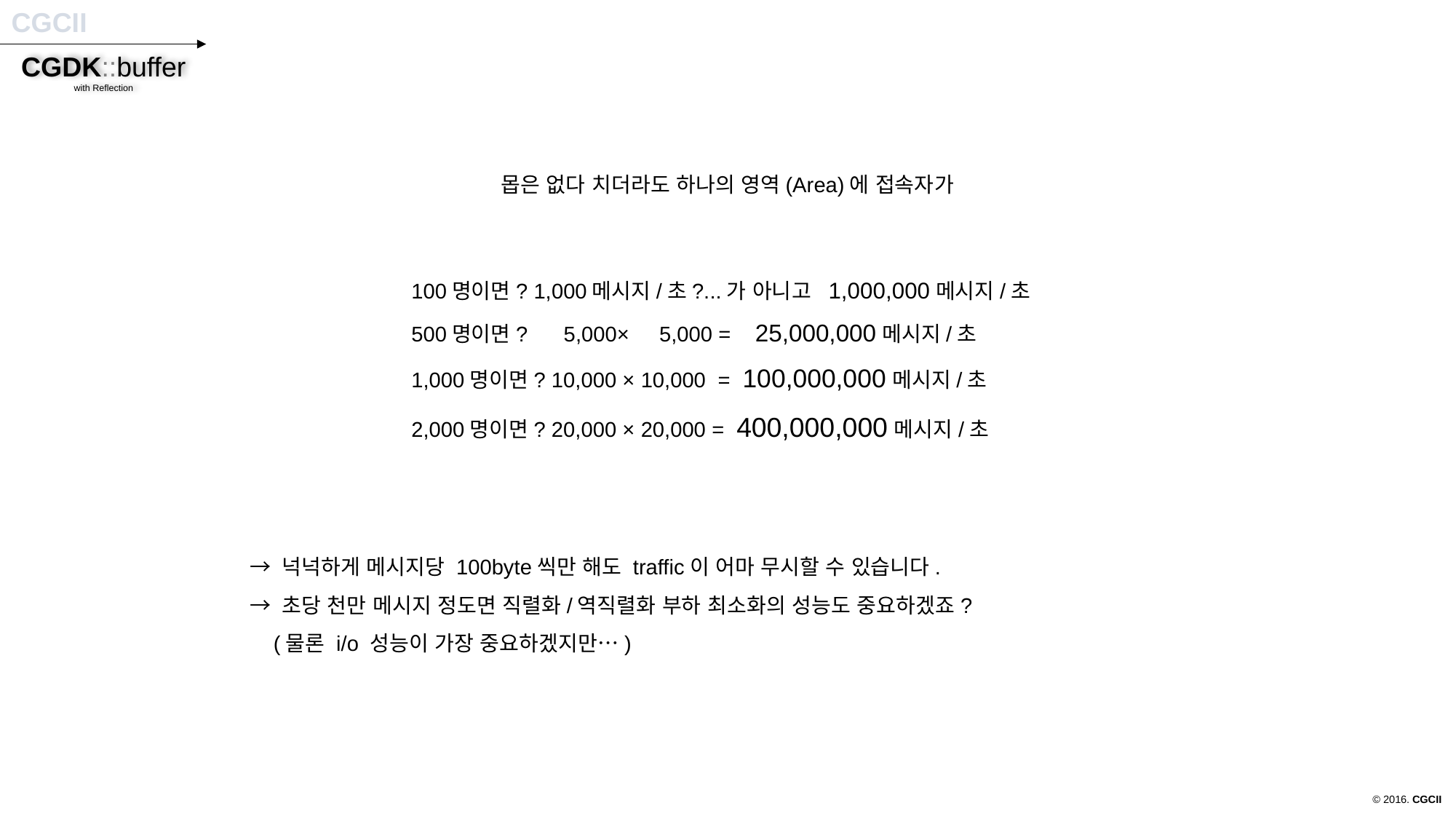

CGCII
CGDK::buffer
with Reflection

몹은 없다 치더라도 하나의 영역(Area)에 접속자가
100명이면? 1,000메시지/초?...가 아니고  1,000,000메시지/초
500명이면?      5,000×     5,000 =    25,000,000메시지/초
1,000명이면? 10,000 × 10,000  =  100,000,000메시지/초
2,000명이면? 20,000 × 20,000 =  400,000,000메시지/초
→ 넉넉하게 메시지당 100byte씩만 해도 traffic이 어마 무시할 수 있습니다.
→ 초당 천만 메시지 정도면 직렬화/역직렬화 부하 최소화의 성능도 중요하겠죠?
    (물론 i/o 성능이 가장 중요하겠지만…)
© 2016. CGCII